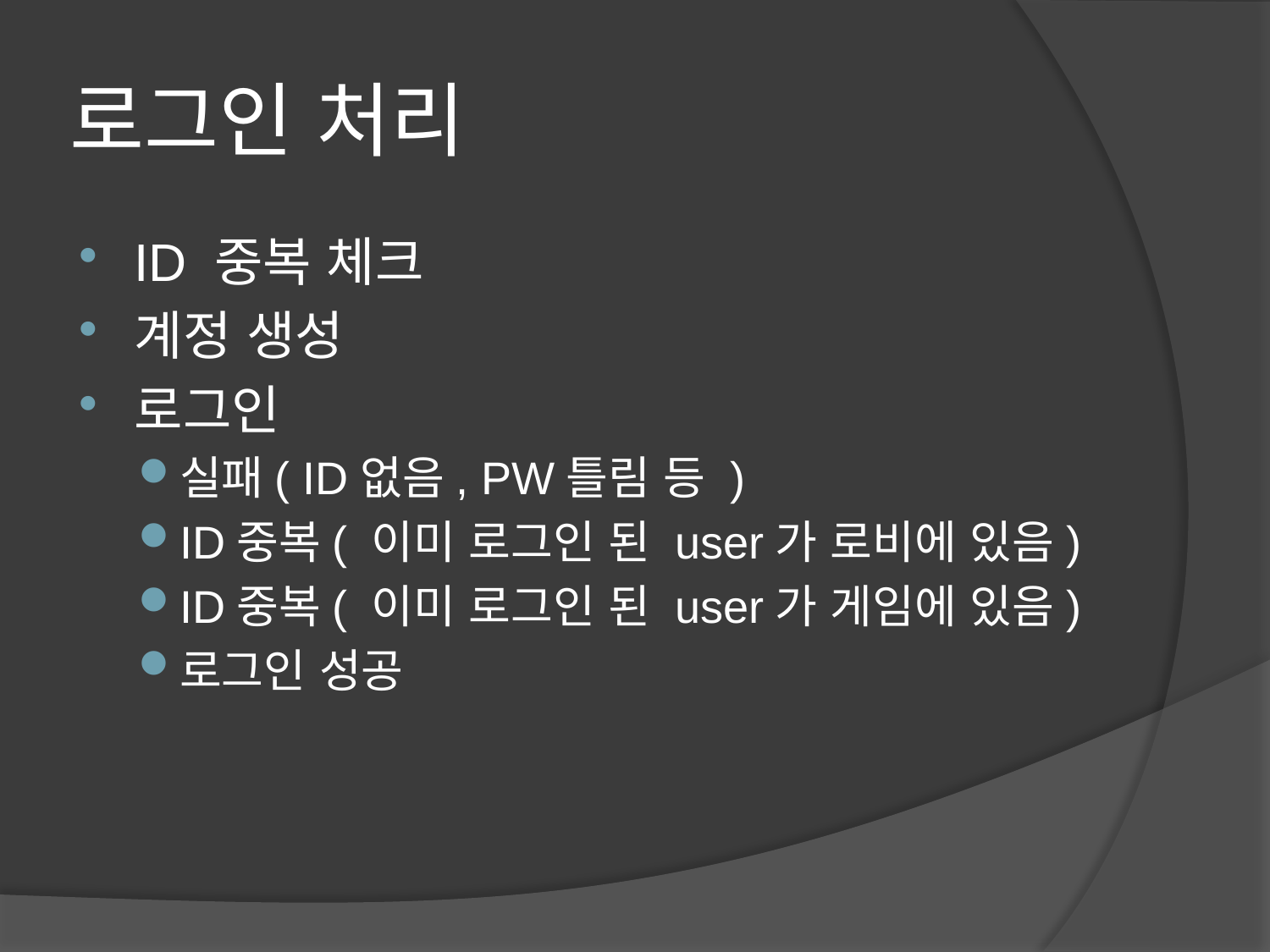

# 로그인 처리
ID 중복 체크
계정 생성
로그인
실패( ID없음, PW틀림 등 )
ID중복( 이미 로그인 된 user가 로비에 있음)
ID중복( 이미 로그인 된 user가 게임에 있음)
로그인 성공